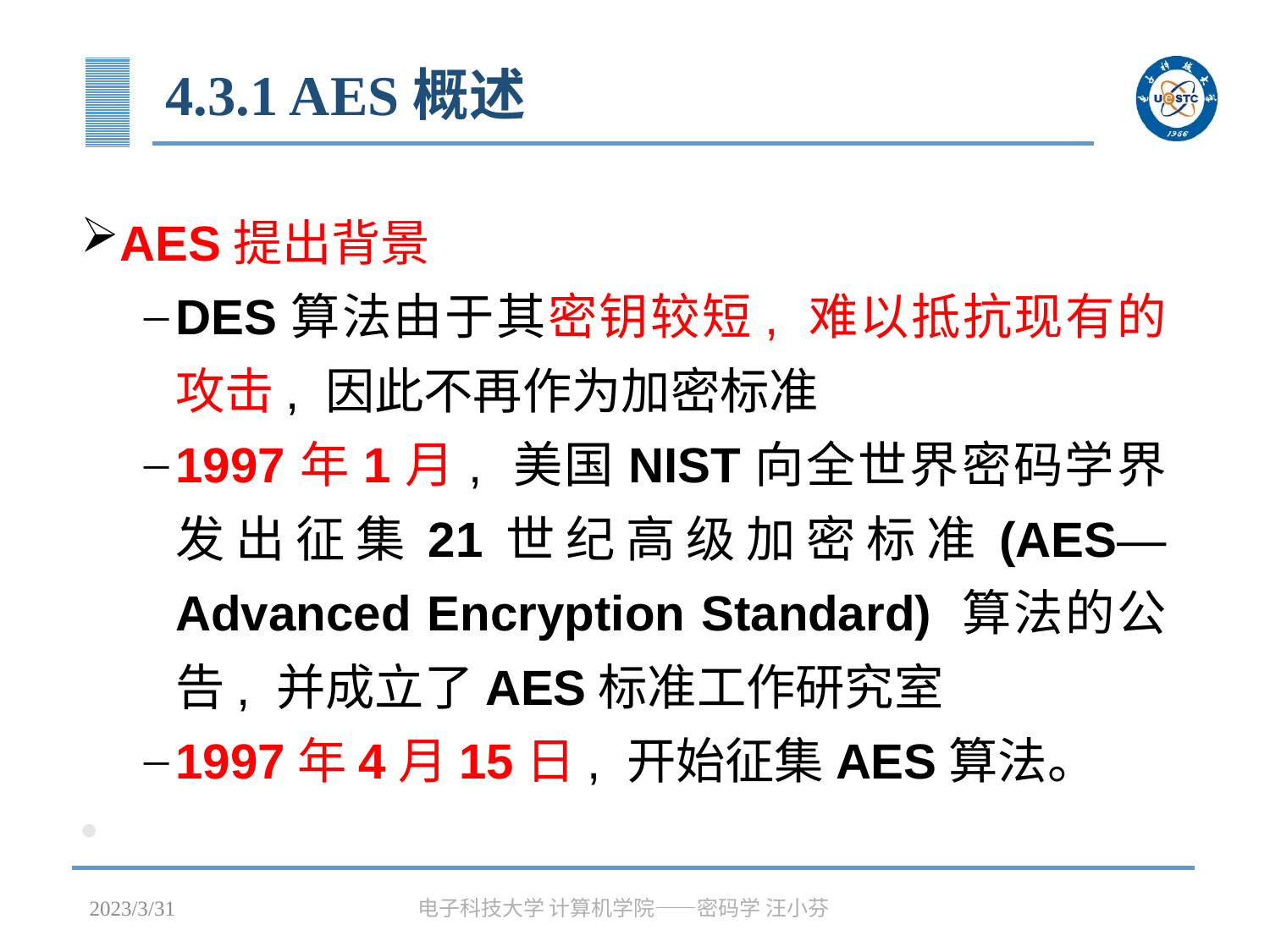

# 4.3.1 AES概述
AES提出背景
DES算法由于其密钥较短, 难以抵抗现有的攻击, 因此不再作为加密标准
1997年1月, 美国NIST向全世界密码学界发出征集21世纪高级加密标准(AES—Advanced Encryption Standard) 算法的公告, 并成立了AES标准工作研究室
1997年4月15日, 开始征集AES算法。

2023/3/31
电子科技大学 计算机学院——密码学 汪小芬